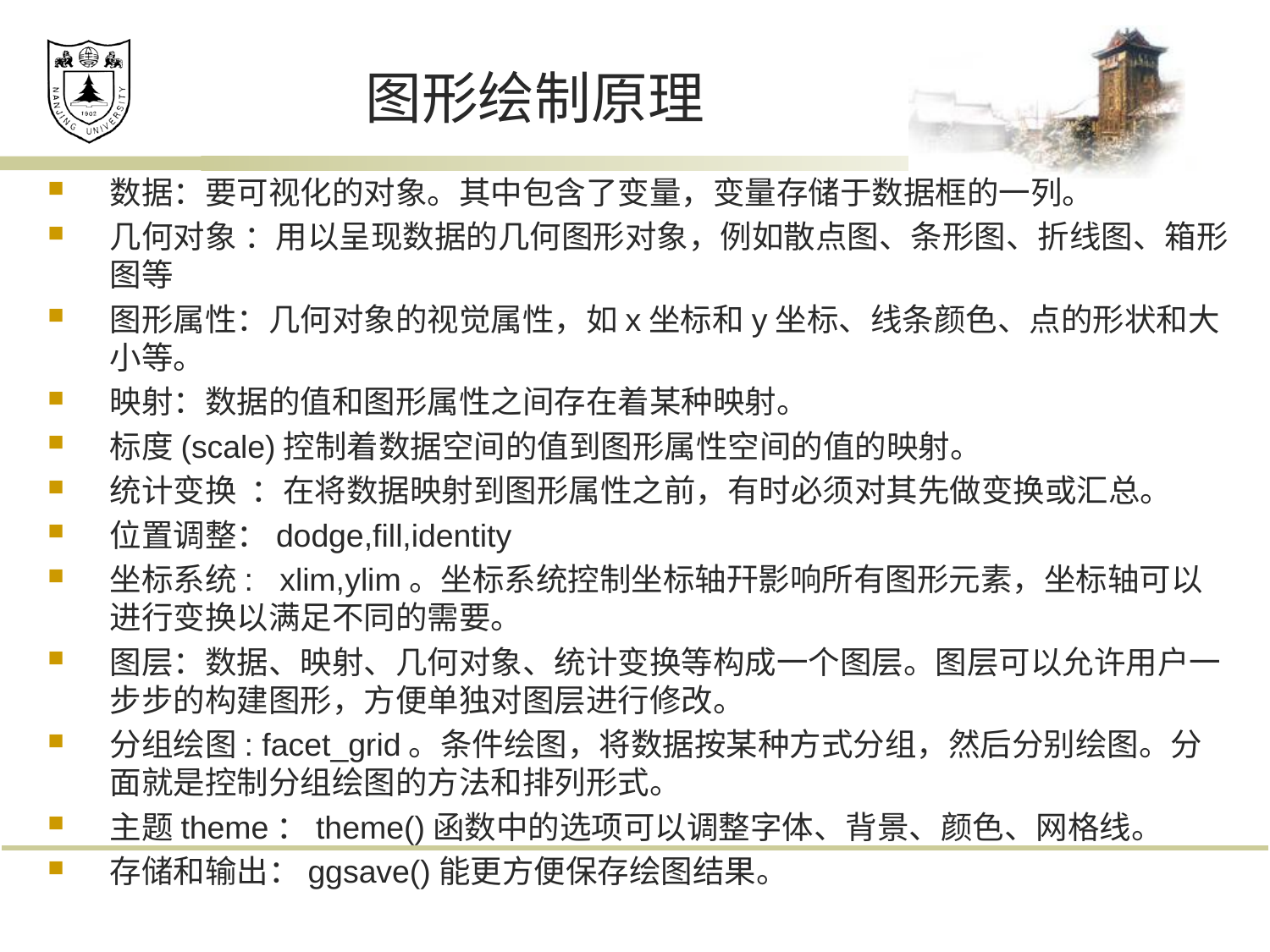

# 图形绘制原理
数据：要可视化的对象。其中包含了变量，变量存储于数据框的一列。
几何对象 ：用以呈现数据的几何图形对象，例如散点图、条形图、折线图、箱形图等
图形属性：几何对象的视觉属性，如x坐标和y坐标、线条颜色、点的形状和大小等。
映射：数据的值和图形属性之间存在着某种映射。
标度(scale)控制着数据空间的值到图形属性空间的值的映射。
统计变换  ：在将数据映射到图形属性之前，有时必须对其先做变换或汇总。
位置调整：dodge,fill,identity
坐标系统:   xlim,ylim。坐标系统控制坐标轴幵影响所有图形元素，坐标轴可以进行变换以满足不同的需要。
图层：数据、映射、几何对象、统计变换等构成一个图层。图层可以允许用户一步步的构建图形，方便单独对图层进行修改。
分组绘图: facet_grid。条件绘图，将数据按某种方式分组，然后分别绘图。分面就是控制分组绘图的方法和排列形式。
主题theme：theme()函数中的选项可以调整字体、背景、颜色、网格线。
存储和输出：ggsave()能更方便保存绘图结果。